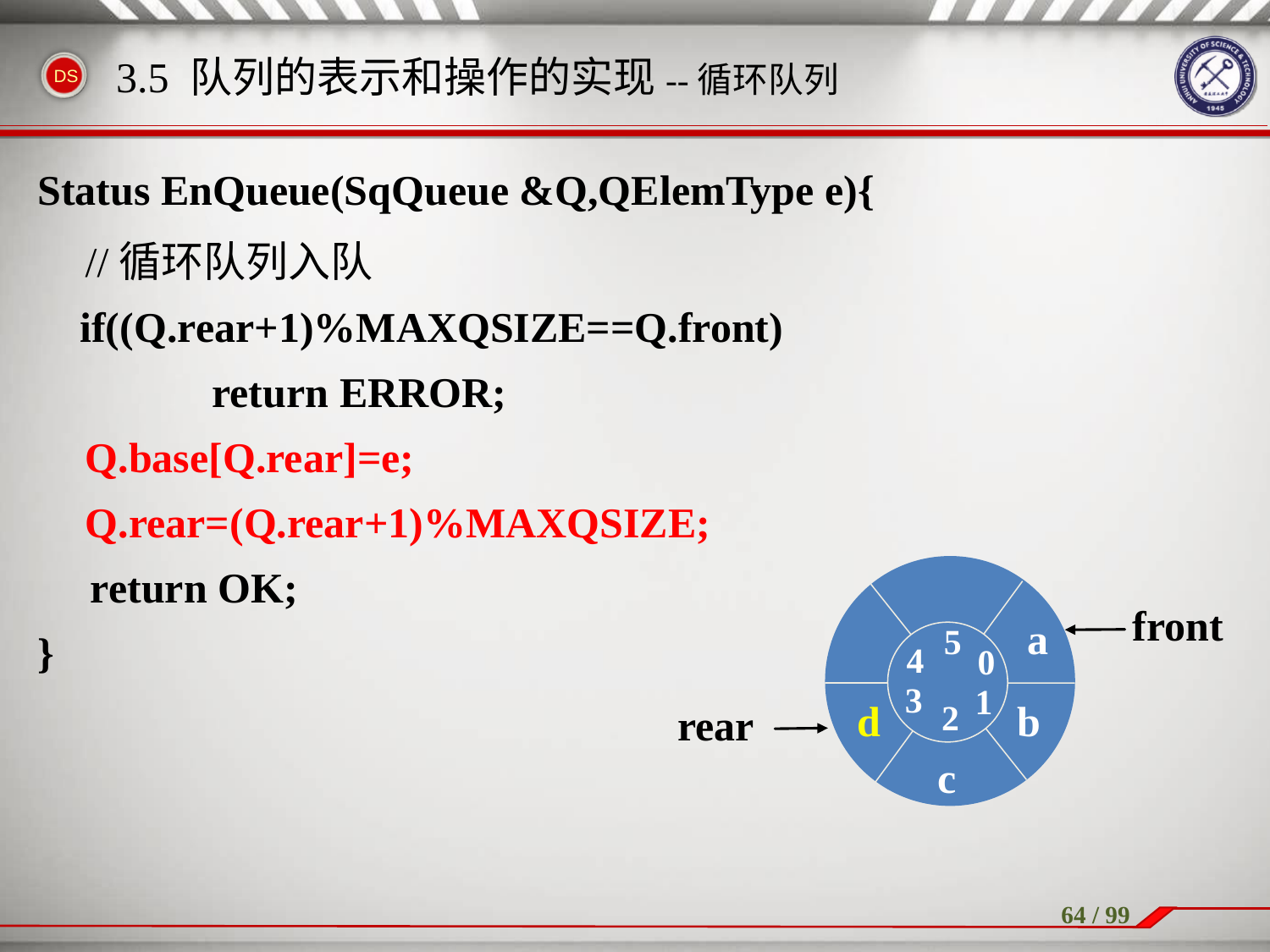

# 3.5 队列的表示和操作的实现--循环队列
Status EnQueue(SqQueue &Q,QElemType e){
	//循环队列入队
    if((Q.rear+1)%MAXQSIZE==Q.front)
		return ERROR;
	Q.base[Q.rear]=e;
	Q.rear=(Q.rear+1)%MAXQSIZE;
     return OK;
}

front
a
5

0
4
1
3

d
b
rear

2
c